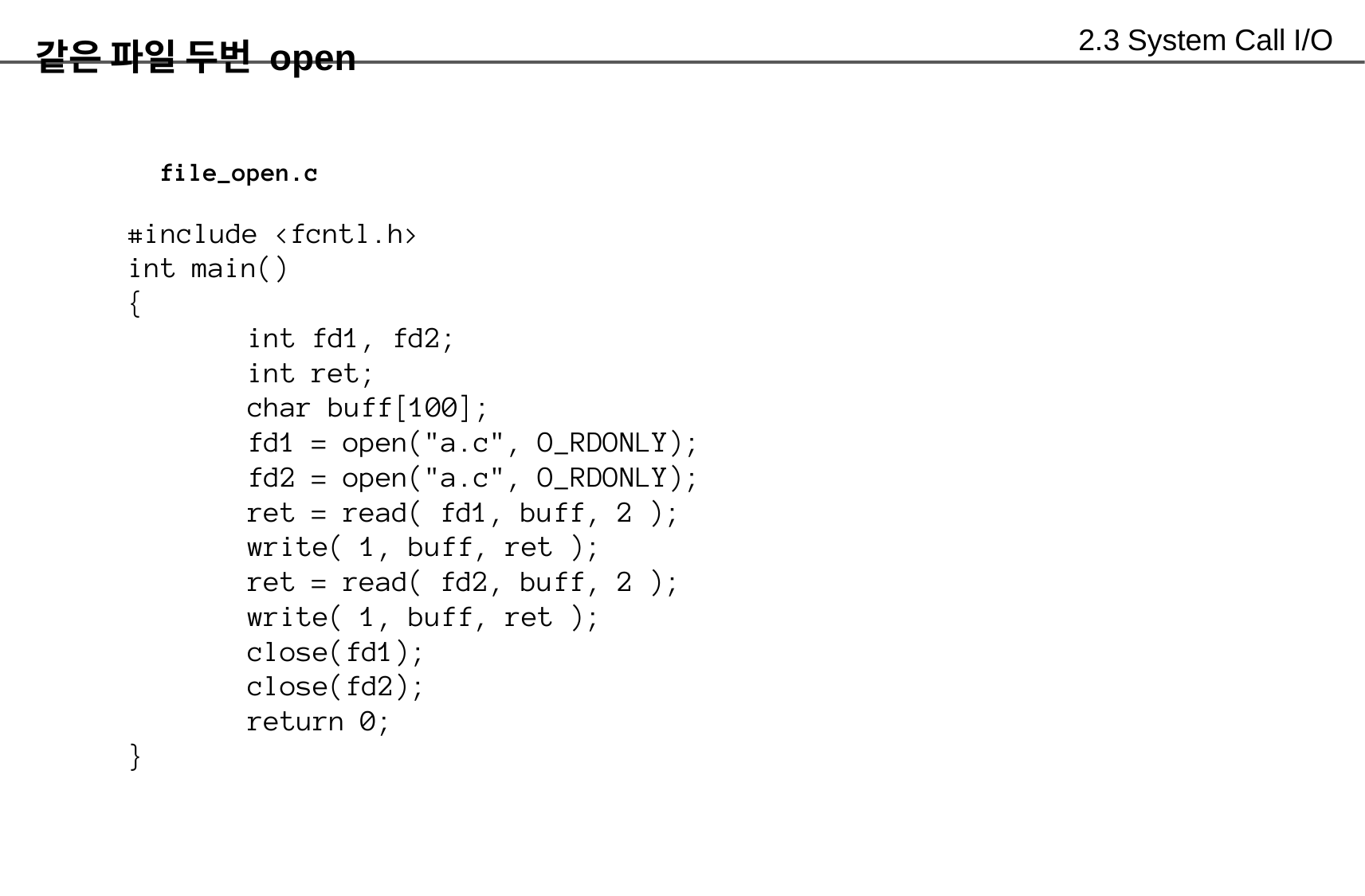

2.3 System Call I/O
같은 파일 두번 open

		file_open.c

	#include  <fcntl.h>
	int  main()
	{
			int  fd1,  fd2;
			int  ret;
			char  buff[100];
			fd1  =  open("a.c",  O_RDONLY);
			fd2  =  open("a.c",  O_RDONLY);
			ret  =  read(  fd1,  buff,  2  );
			write(  1,  buff,  ret  );
			ret  =  read(  fd2,  buff,  2  );
			write(  1,  buff,  ret  );
			close(fd1);
			close(fd2);
			return  0;
	}